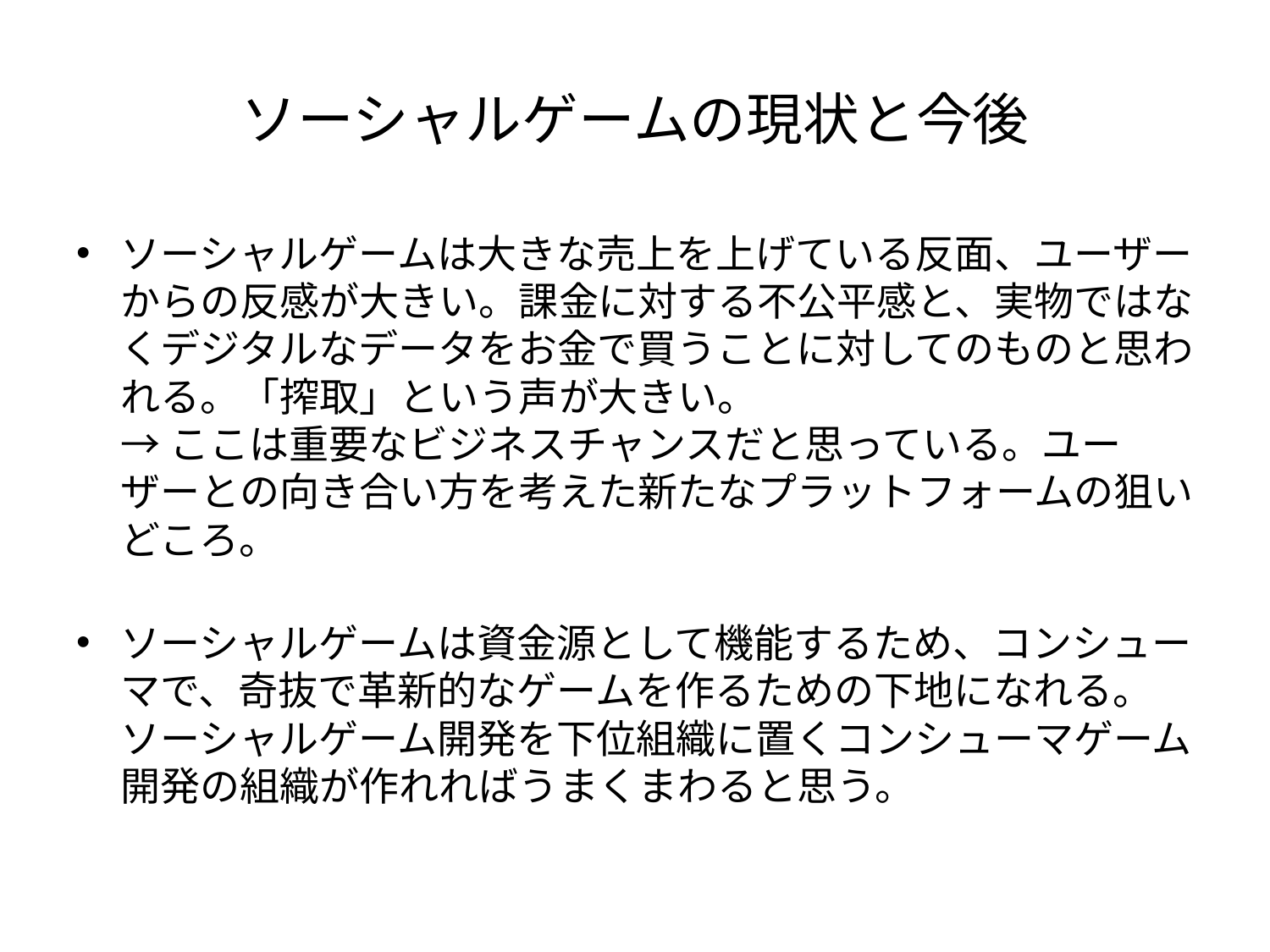

# ソーシャルゲームの現状と今後
ソーシャルゲームは大きな売上を上げている反面、ユーザーからの反感が大きい。課金に対する不公平感と、実物ではなくデジタルなデータをお金で買うことに対してのものと思われる。「搾取」という声が大きい。
→ ここは重要なビジネスチャンスだと思っている。ユーザーとの向き合い方を考えた新たなプラットフォームの狙いどころ。
ソーシャルゲームは資金源として機能するため、コンシューマで、奇抜で革新的なゲームを作るための下地になれる。
ソーシャルゲーム開発を下位組織に置くコンシューマゲーム開発の組織が作れればうまくまわると思う。